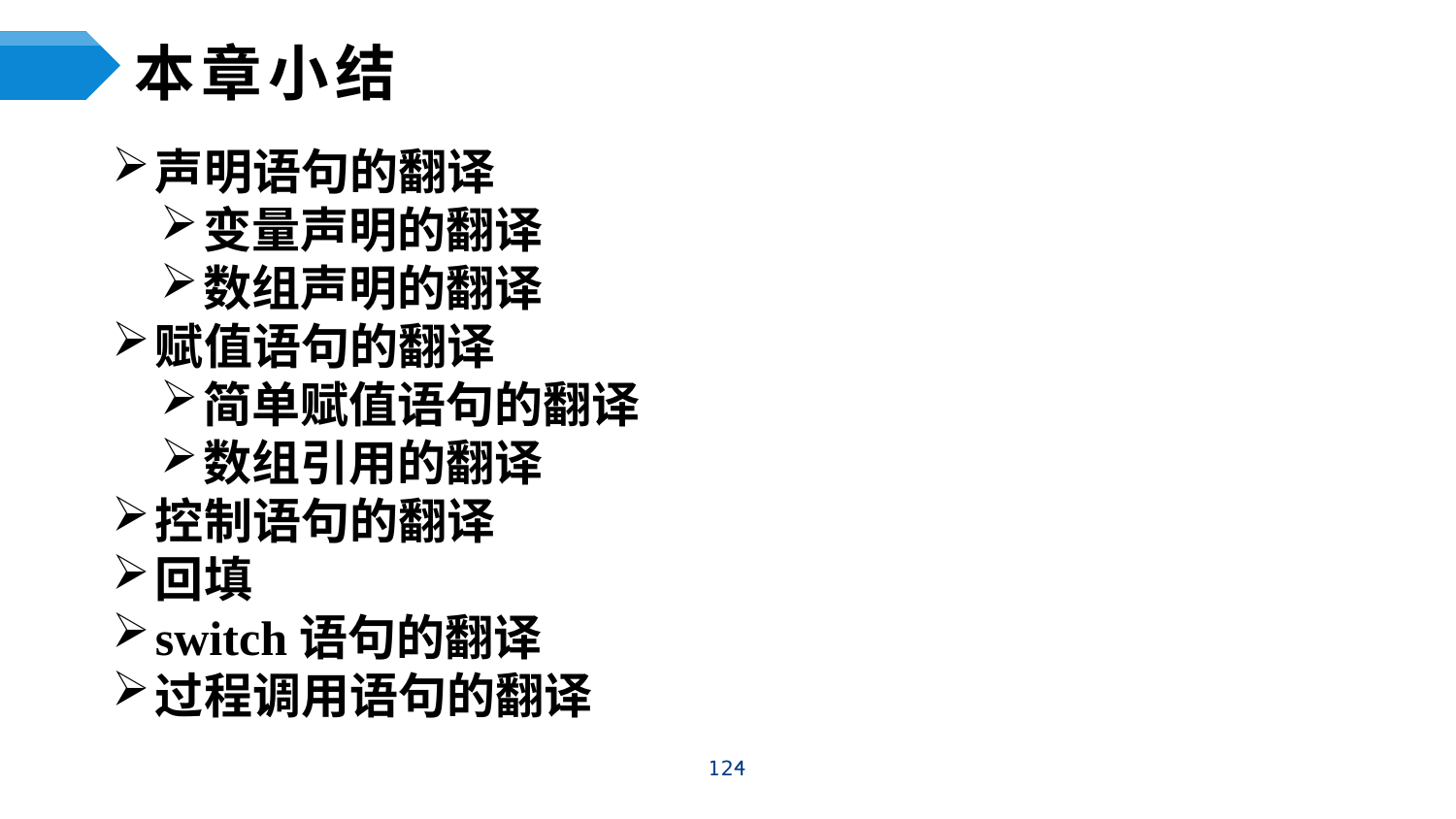

# 本章小结
声明语句的翻译
变量声明的翻译
数组声明的翻译
赋值语句的翻译
简单赋值语句的翻译
数组引用的翻译
控制语句的翻译
回填
switch语句的翻译
过程调用语句的翻译

124